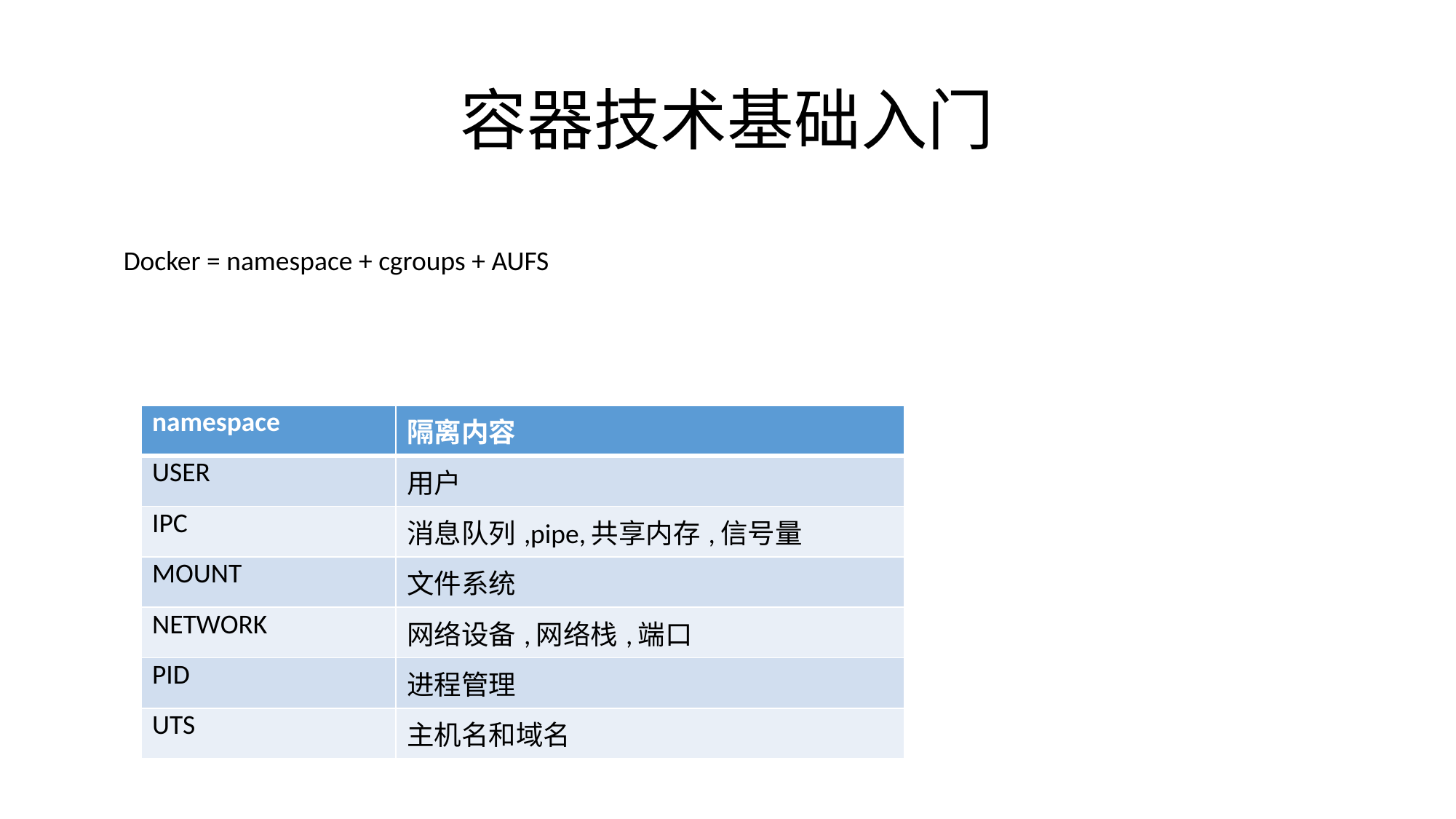

# 容器技术基础入门
Docker = namespace + cgroups + AUFS
| namespace | 隔离内容 |
| --- | --- |
| USER | 用户 |
| IPC | 消息队列,pipe,共享内存,信号量 |
| MOUNT | 文件系统 |
| NETWORK | 网络设备,网络栈,端口 |
| PID | 进程管理 |
| UTS | 主机名和域名 |